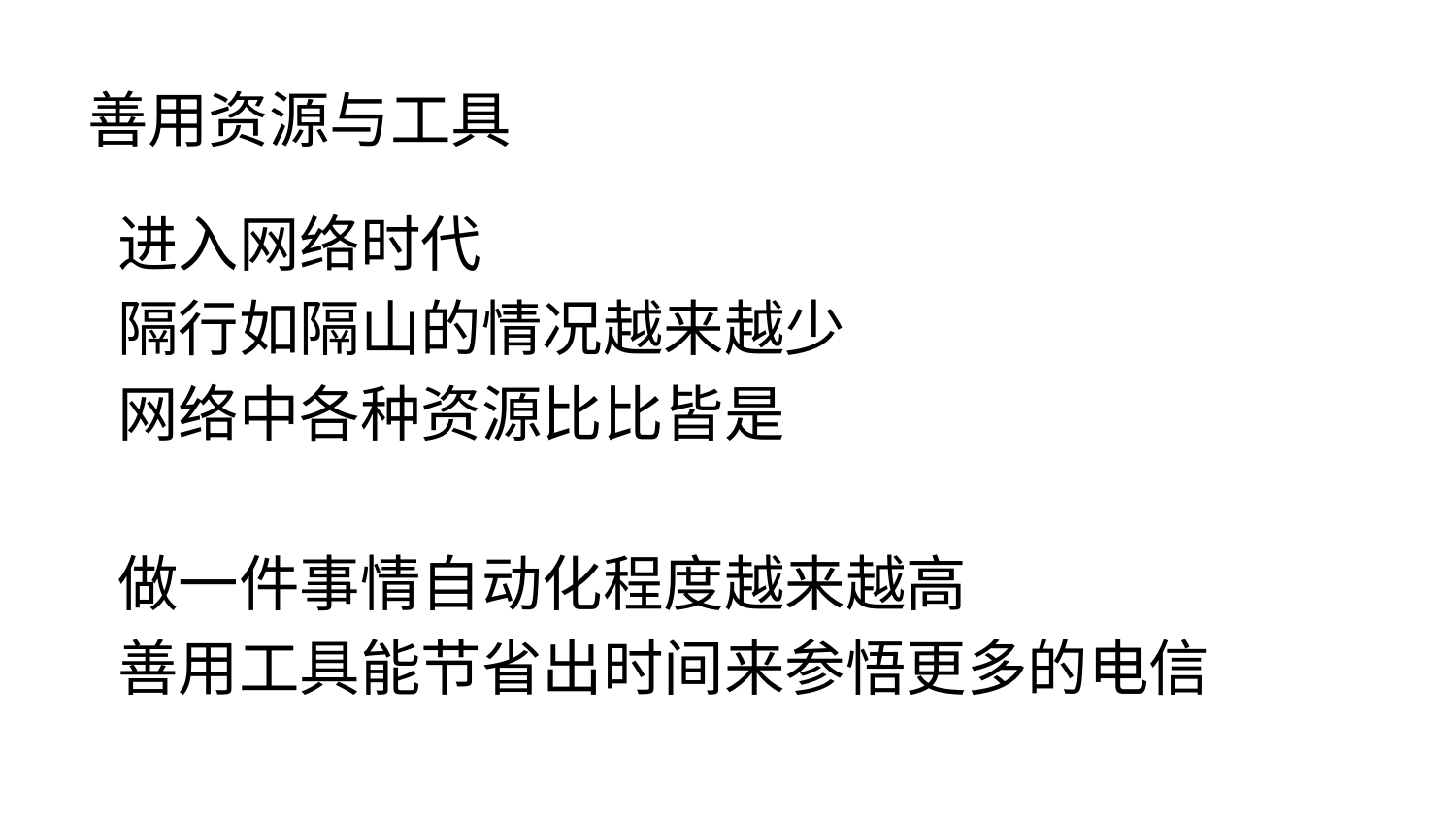

# 善用资源与工具
进入网络时代
隔行如隔山的情况越来越少
网络中各种资源比比皆是

做一件事情自动化程度越来越高
善用工具能节省出时间来参悟更多的电信